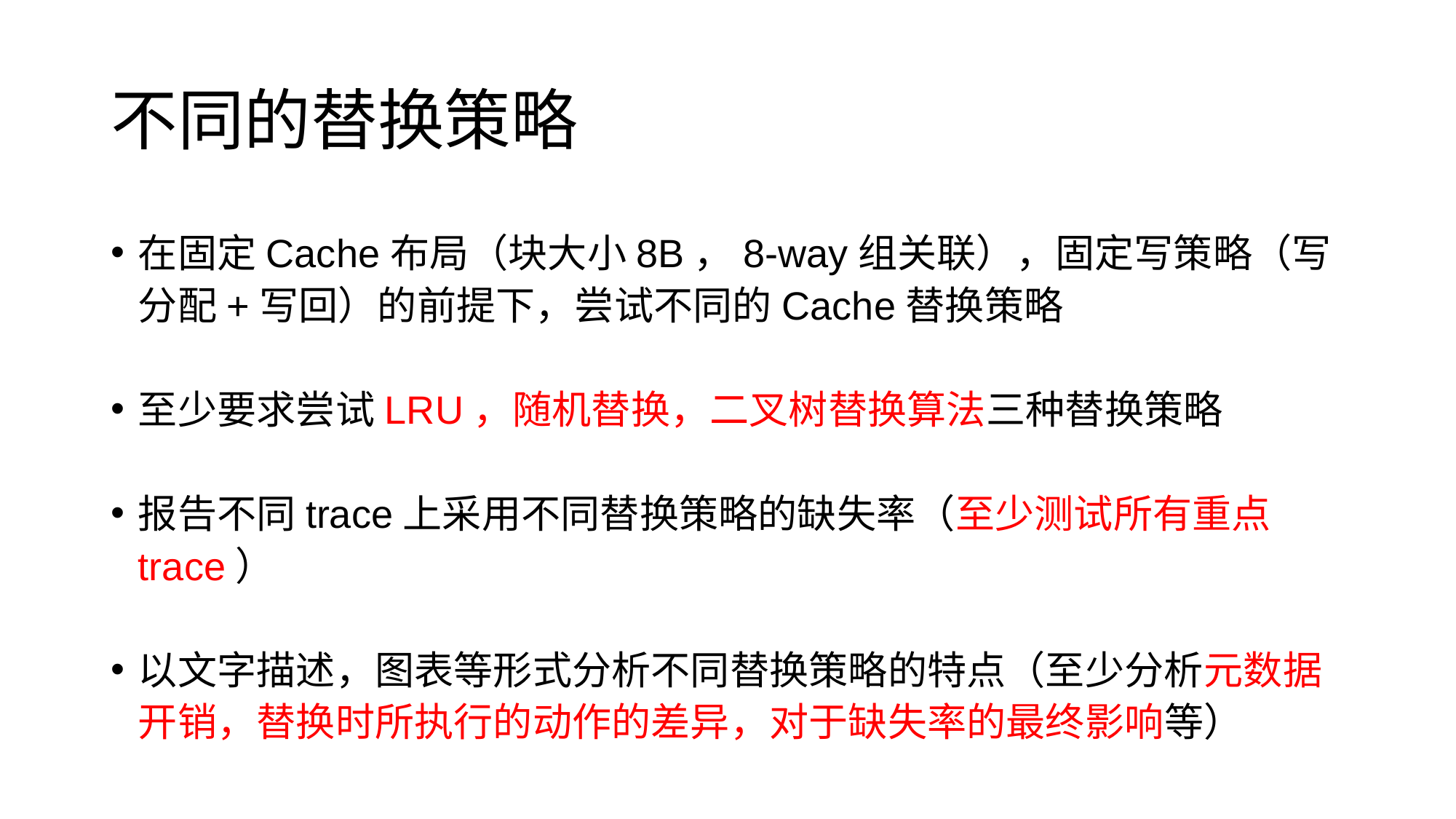

# 不同的替换策略
在固定Cache布局（块大小8B，8-way组关联），固定写策略（写分配+写回）的前提下，尝试不同的Cache替换策略

至少要求尝试LRU，随机替换，二叉树替换算法三种替换策略

报告不同trace上采用不同替换策略的缺失率（至少测试所有重点trace）

以文字描述，图表等形式分析不同替换策略的特点（至少分析元数据开销，替换时所执行的动作的差异，对于缺失率的最终影响等）